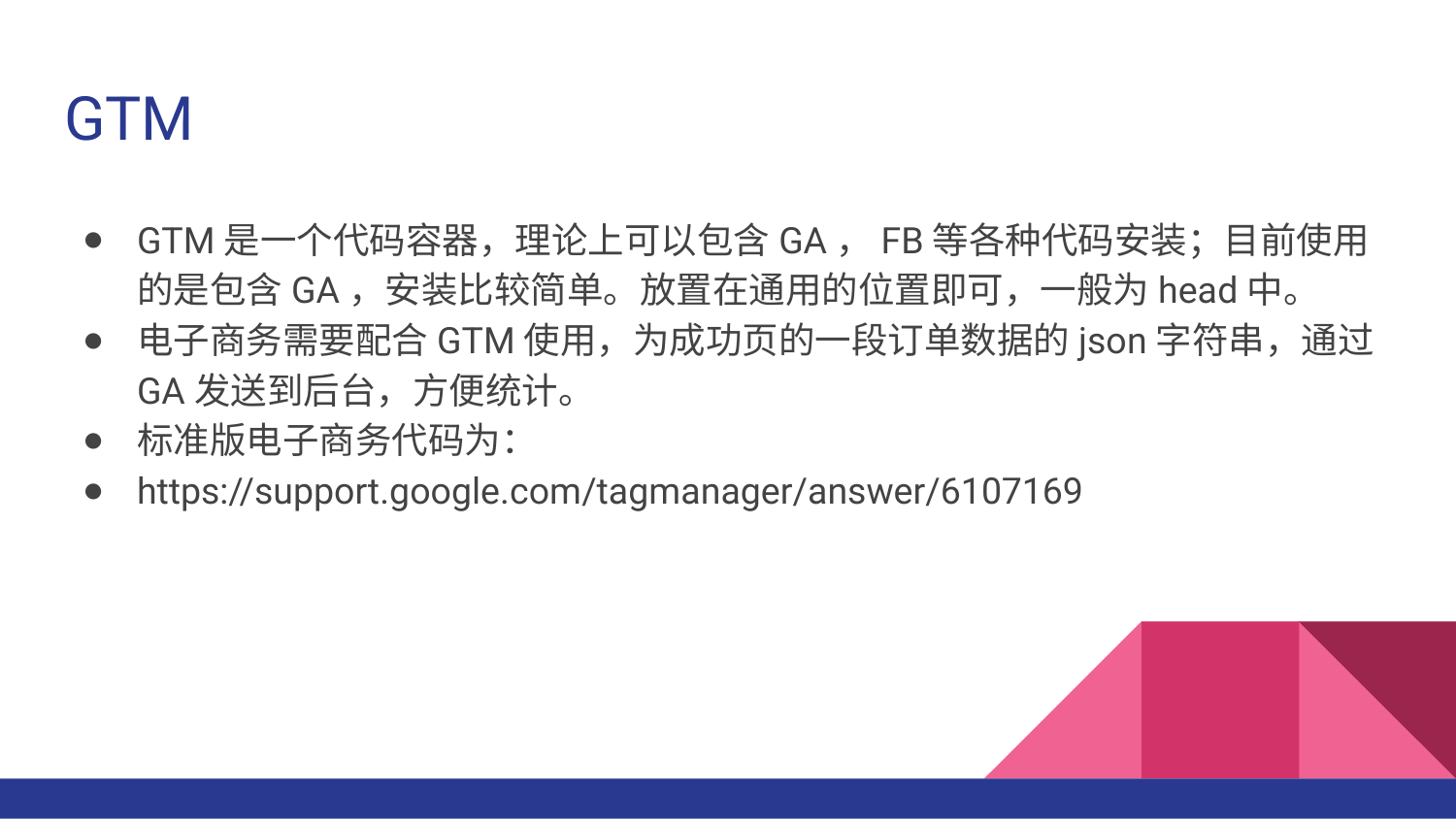

# GTM
GTM是一个代码容器，理论上可以包含GA，FB等各种代码安装；目前使用的是包含GA，安装比较简单。放置在通用的位置即可，一般为head中。
电子商务需要配合GTM使用，为成功页的一段订单数据的json字符串，通过GA发送到后台，方便统计。
标准版电子商务代码为：
https://support.google.com/tagmanager/answer/6107169